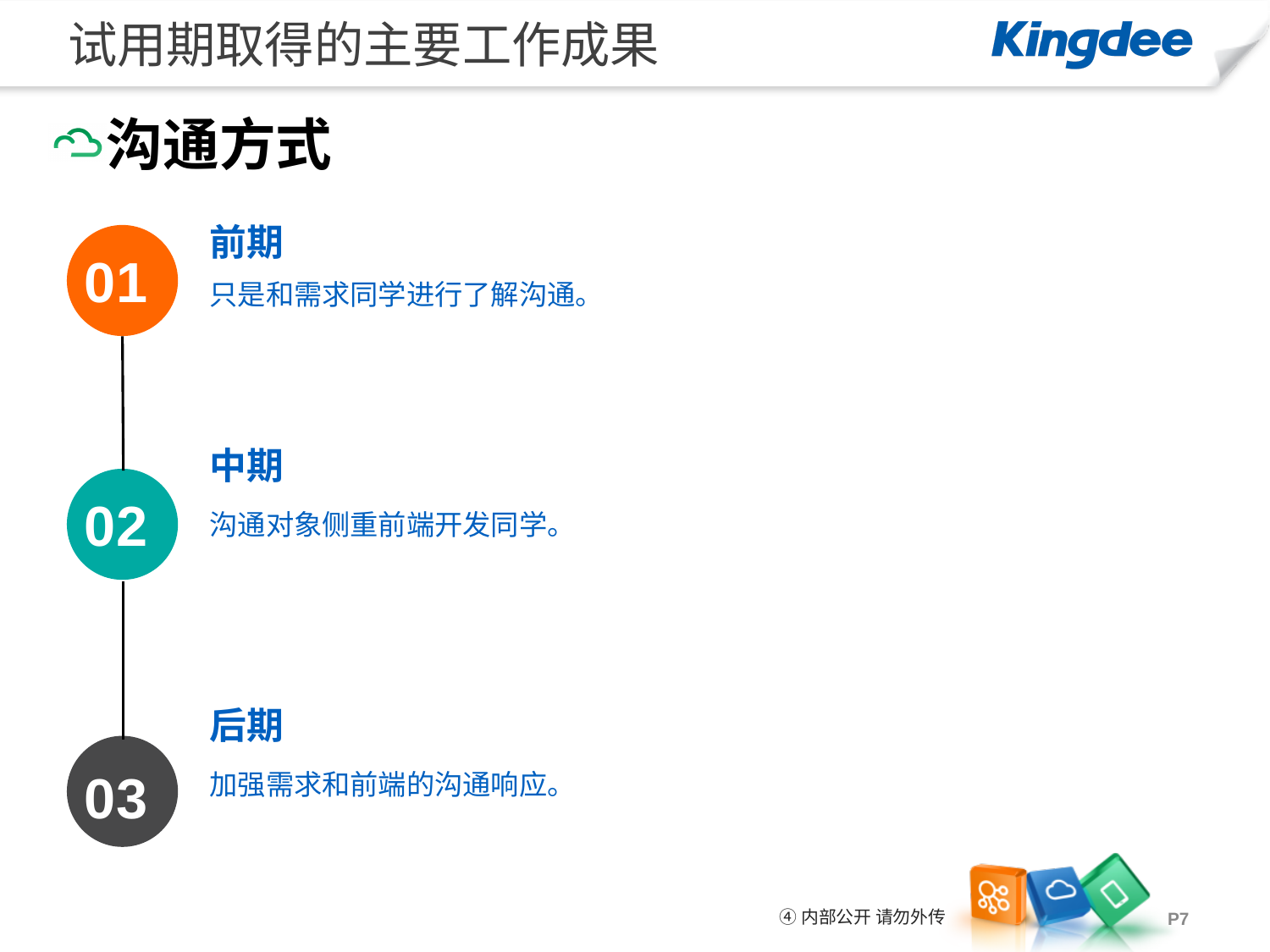

# 试用期取得的主要工作成果
沟通方式
前期

01
只是和需求同学进行了解沟通。
中期

02
沟通对象侧重前端开发同学。
后期

03
加强需求和前端的沟通响应。